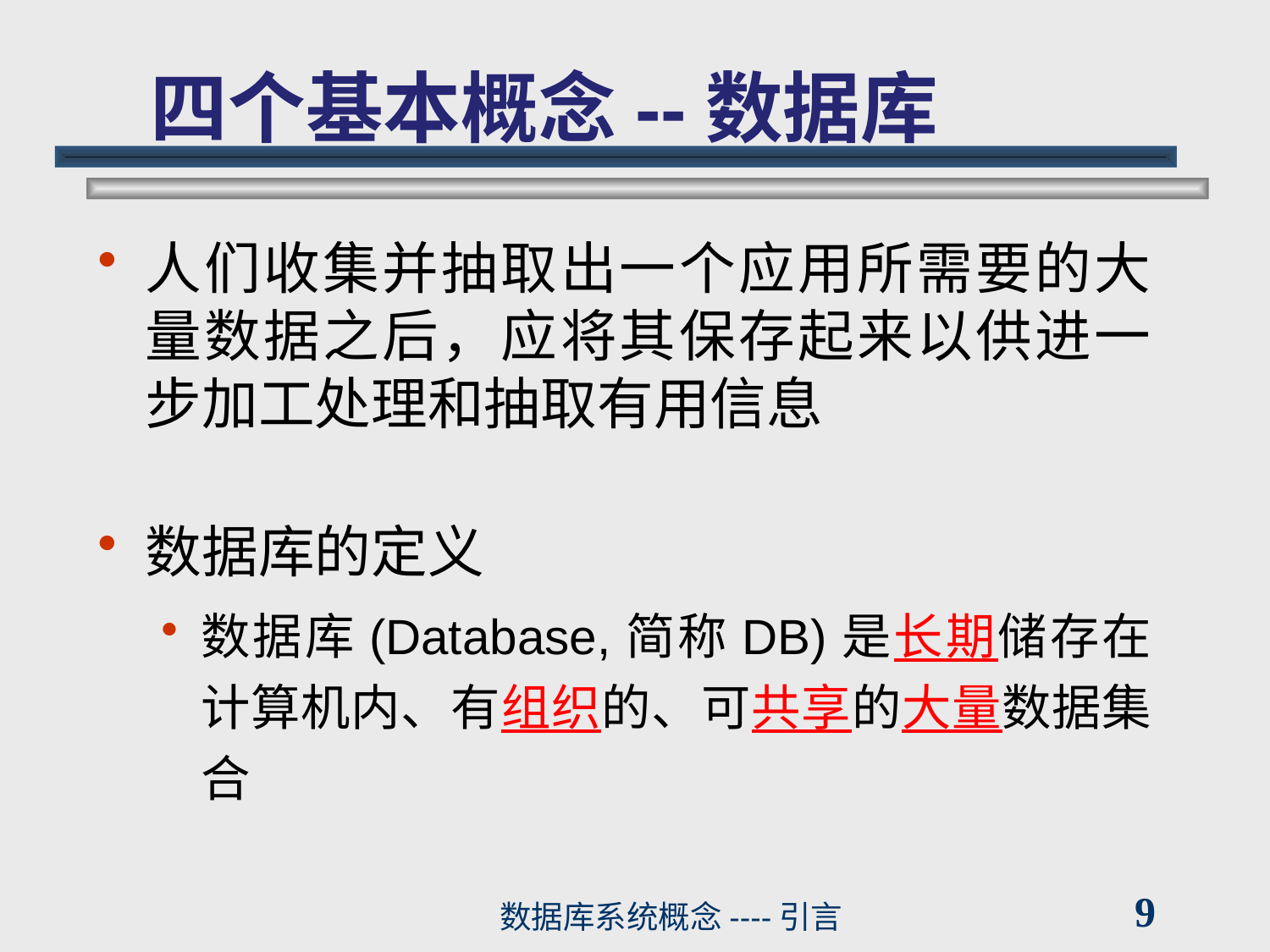

# 四个基本概念--数据库
人们收集并抽取出一个应用所需要的大量数据之后，应将其保存起来以供进一步加工处理和抽取有用信息

数据库的定义
数据库(Database,简称DB)是长期储存在计算机内、有组织的、可共享的大量数据集合

9
数据库系统概念----引言